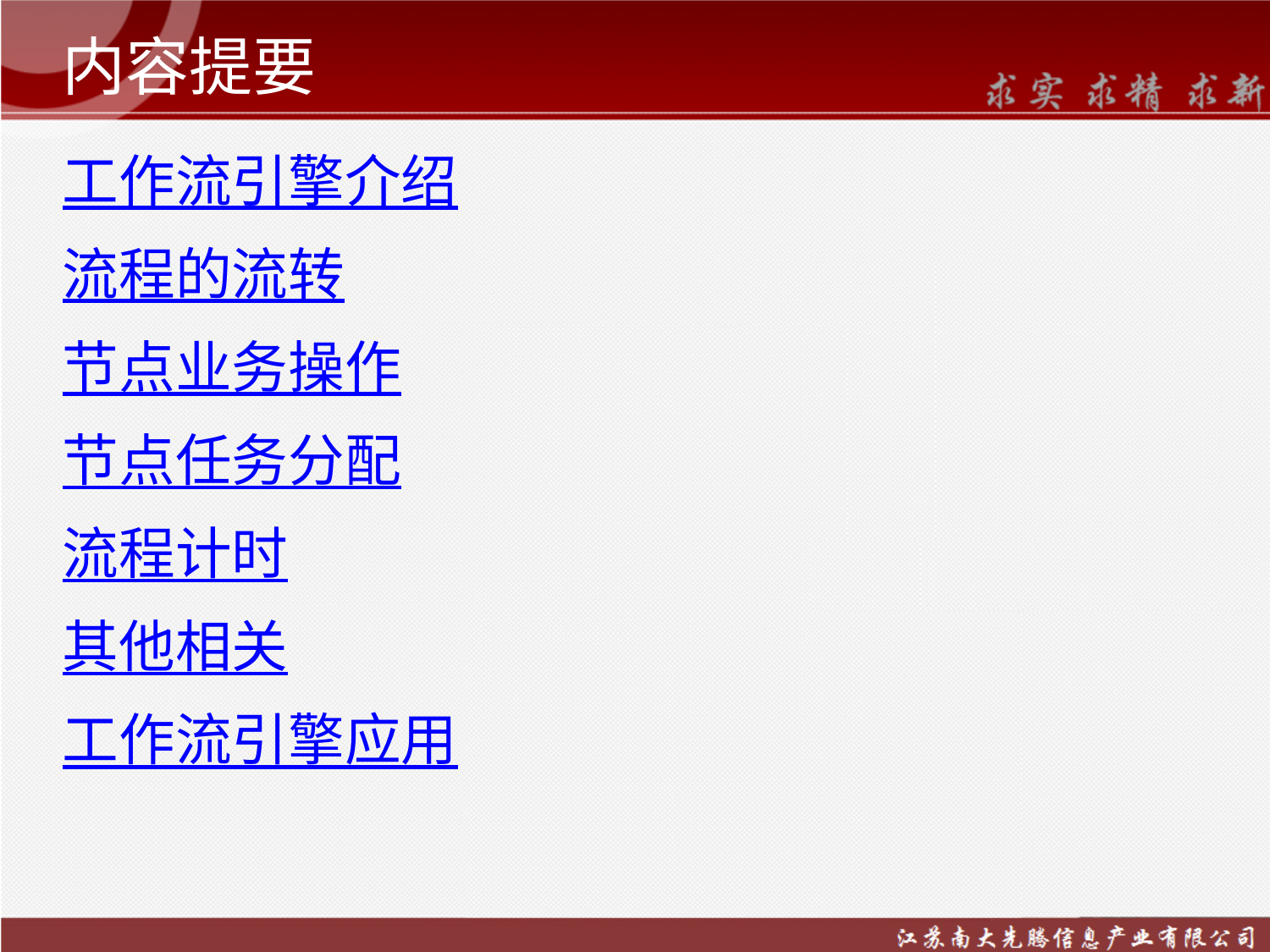

# 内容提要
工作流引擎介绍
流程的流转
节点业务操作
节点任务分配
流程计时
其他相关
工作流引擎应用